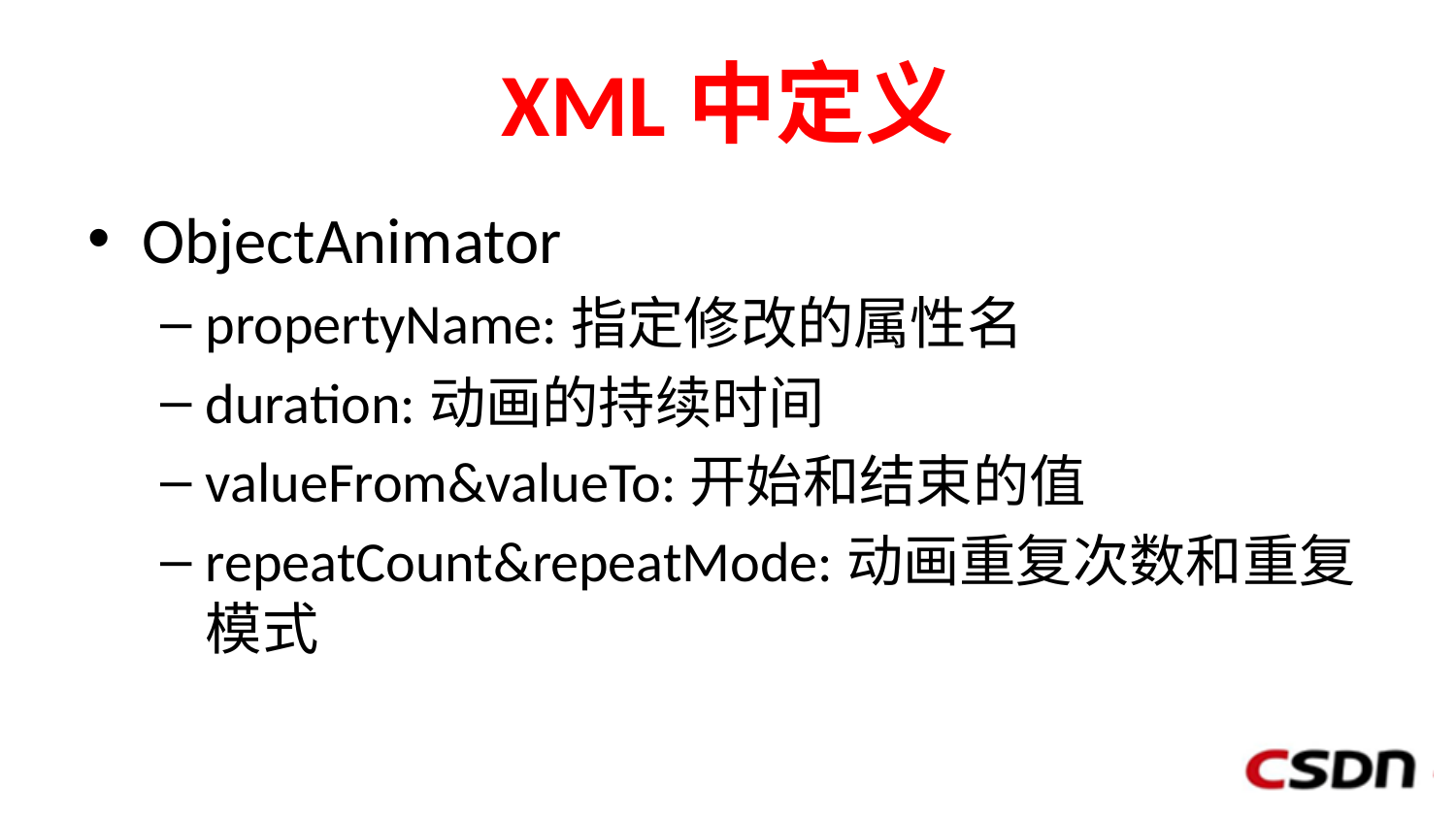

# XML中定义
ObjectAnimator
propertyName:指定修改的属性名
duration:动画的持续时间
valueFrom&valueTo:开始和结束的值
repeatCount&repeatMode:动画重复次数和重复模式